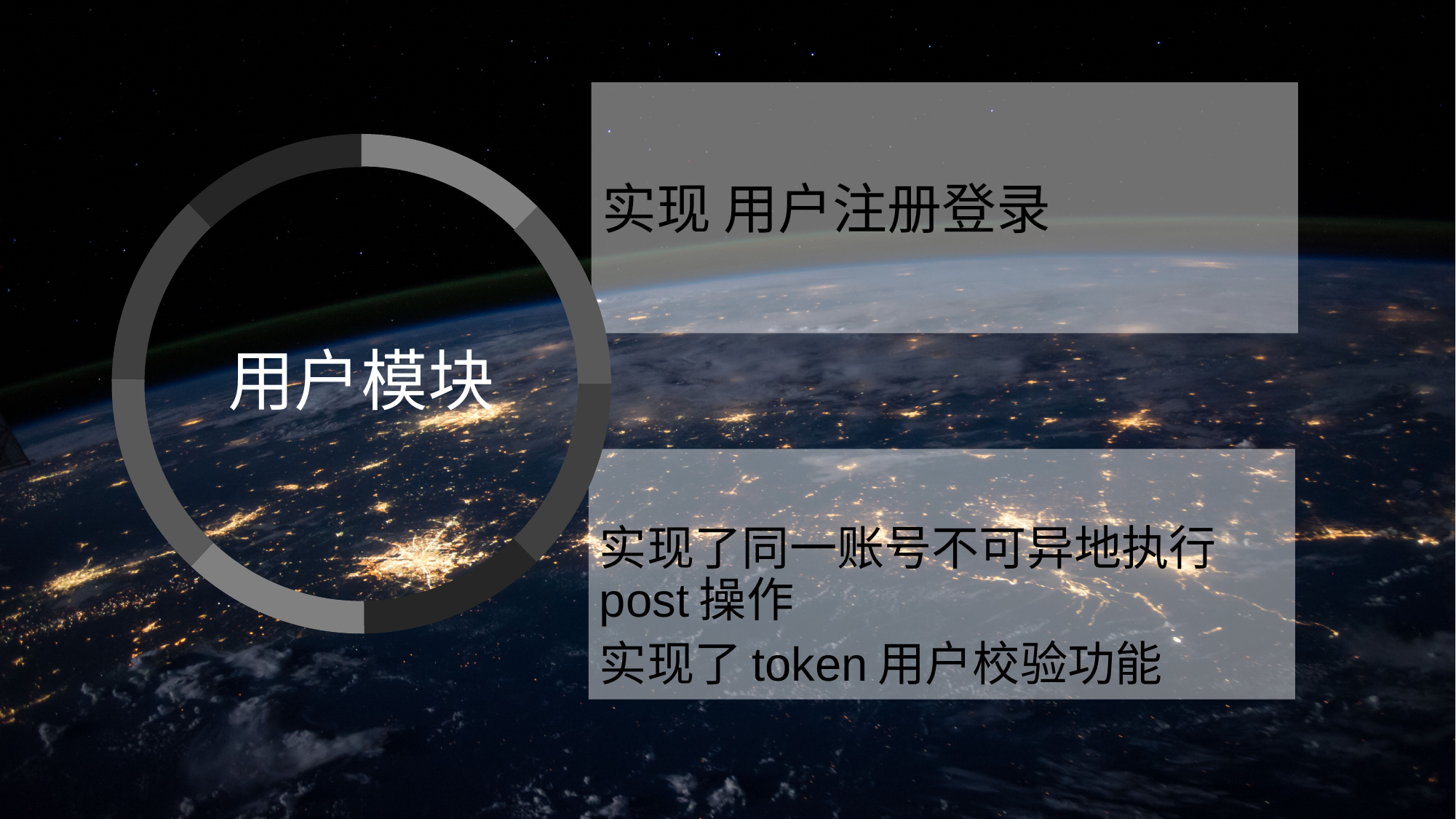

实现 用户注册登录

用户模块

实现了同一账号不可异地执行post操作
实现了token用户校验功能